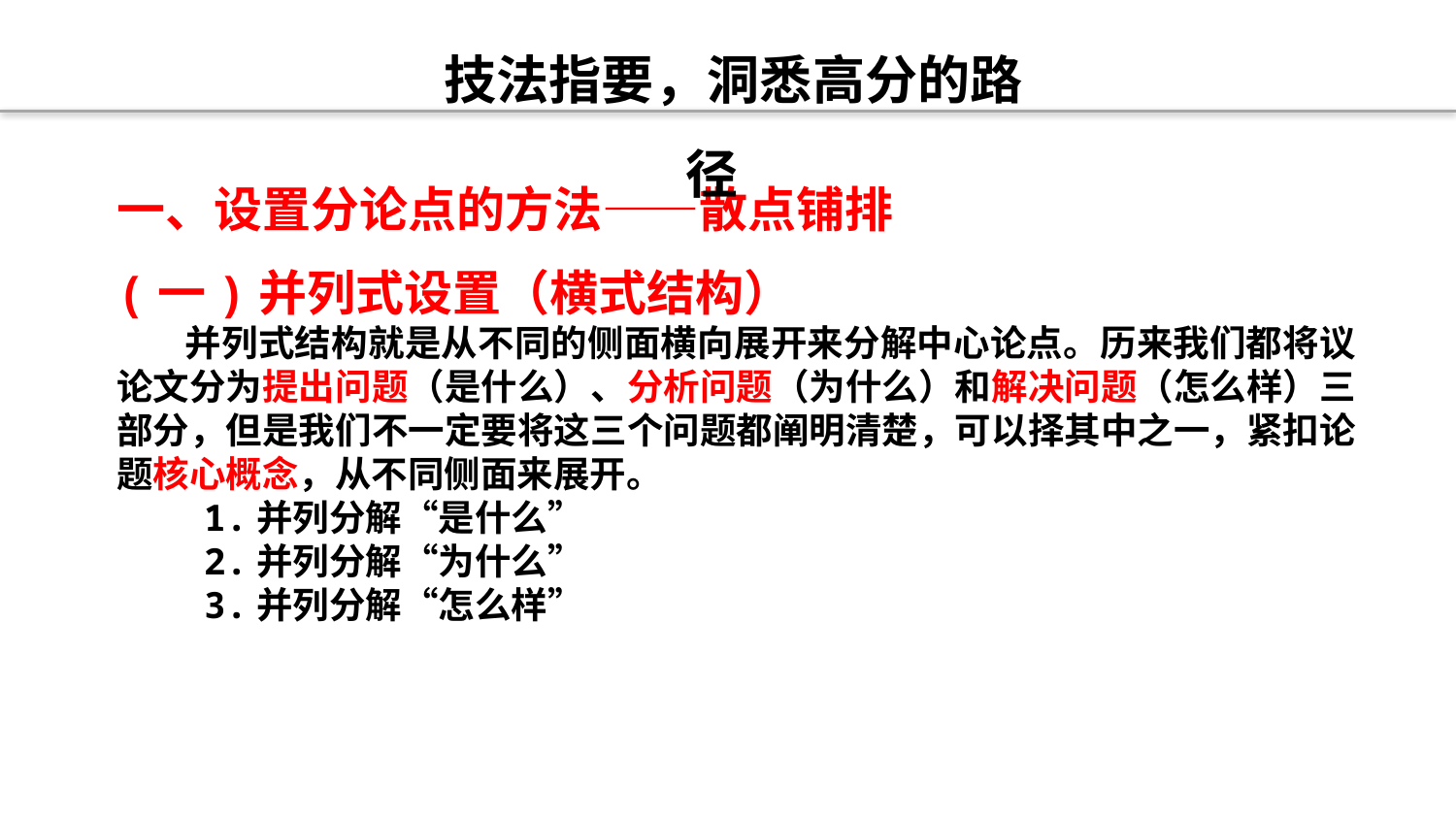

技法指要，洞悉高分的路径
一、设置分论点的方法——散点铺排
(一)并列式设置（横式结构）
       并列式结构就是从不同的侧面横向展开来分解中心论点。历来我们都将议论文分为提出问题（是什么）、分析问题（为什么）和解决问题（怎么样）三部分，但是我们不一定要将这三个问题都阐明清楚，可以择其中之一，紧扣论题核心概念，从不同侧面来展开。
    1.并列分解“是什么”
    2.并列分解“为什么”
    3.并列分解“怎么样”